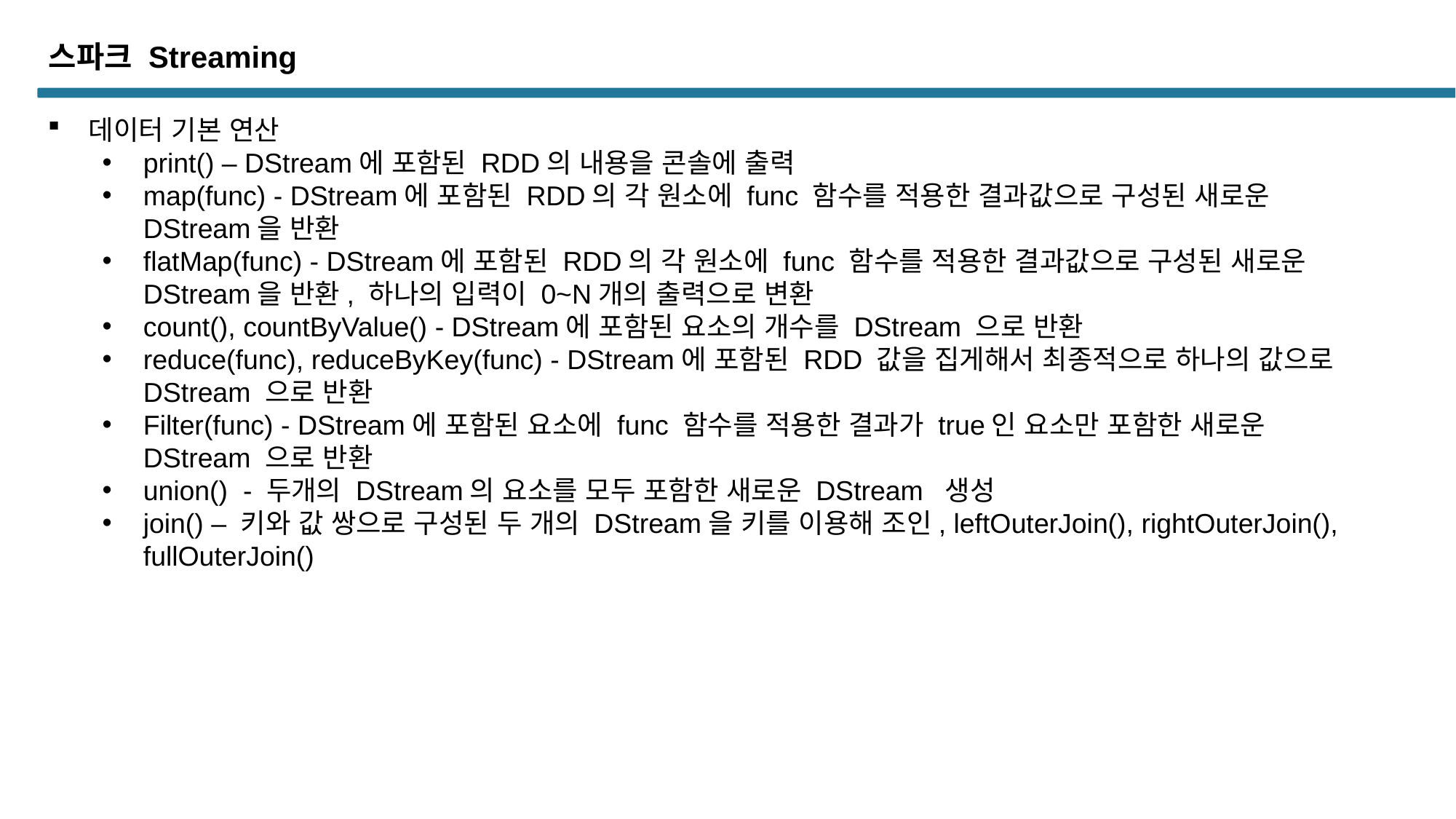

스파크 Streaming
데이터 기본 연산
print() – DStream에 포함된 RDD의 내용을 콘솔에 출력
map(func) - DStream에 포함된 RDD의 각 원소에 func 함수를 적용한 결과값으로 구성된 새로운 DStream을 반환
flatMap(func) - DStream에 포함된 RDD의 각 원소에 func 함수를 적용한 결과값으로 구성된 새로운 DStream을 반환, 하나의 입력이 0~N개의 출력으로 변환
count(), countByValue() - DStream에 포함된 요소의 개수를 DStream 으로 반환
reduce(func), reduceByKey(func) - DStream에 포함된 RDD 값을 집게해서 최종적으로 하나의 값으로 DStream 으로 반환
Filter(func) - DStream에 포함된 요소에 func 함수를 적용한 결과가 true인 요소만 포함한 새로운 DStream 으로 반환
union()  - 두개의 DStream의 요소를 모두 포함한 새로운 DStream  생성
join() – 키와 값 쌍으로 구성된 두 개의 DStream을 키를 이용해 조인, leftOuterJoin(), rightOuterJoin(), fullOuterJoin()